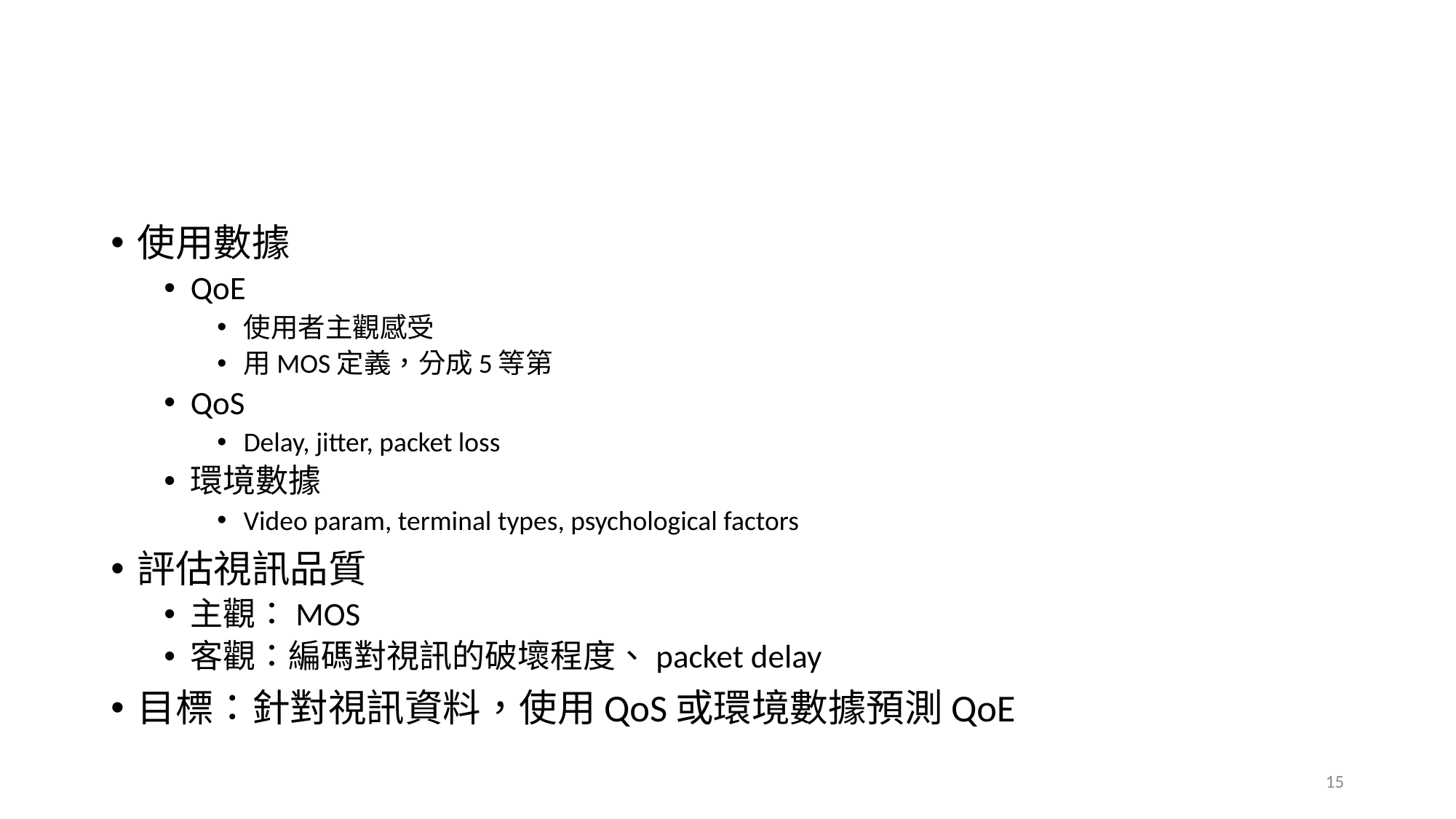

#
使用數據
QoE
使用者主觀感受
用MOS定義，分成5等第
QoS
Delay, jitter, packet loss
環境數據
Video param, terminal types, psychological factors
評估視訊品質
主觀：MOS
客觀：編碼對視訊的破壞程度、packet delay
目標：針對視訊資料，使用QoS或環境數據預測QoE
15